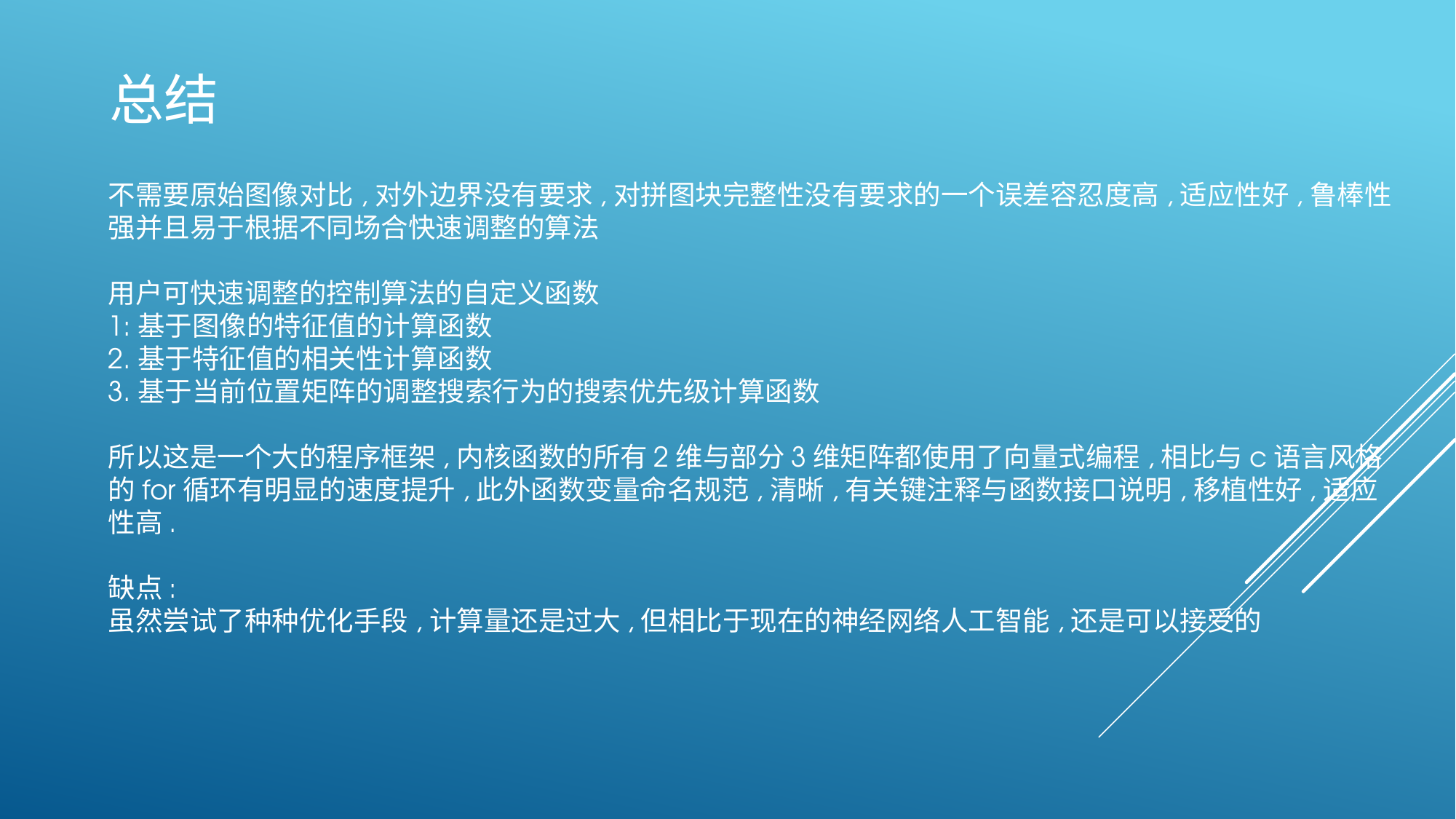

总结

不需要原始图像对比,对外边界没有要求,对拼图块完整性没有要求的一个误差容忍度高,适应性好,鲁棒性强并且易于根据不同场合快速调整的算法

用户可快速调整的控制算法的自定义函数
1:基于图像的特征值的计算函数
2.基于特征值的相关性计算函数
3.基于当前位置矩阵的调整搜索行为的搜索优先级计算函数

所以这是一个大的程序框架,内核函数的所有2维与部分3维矩阵都使用了向量式编程,相比与c语言风格的for循环有明显的速度提升,此外函数变量命名规范,清晰,有关键注释与函数接口说明,移植性好,适应性高.

缺点:
虽然尝试了种种优化手段,计算量还是过大,但相比于现在的神经网络人工智能,还是可以接受的